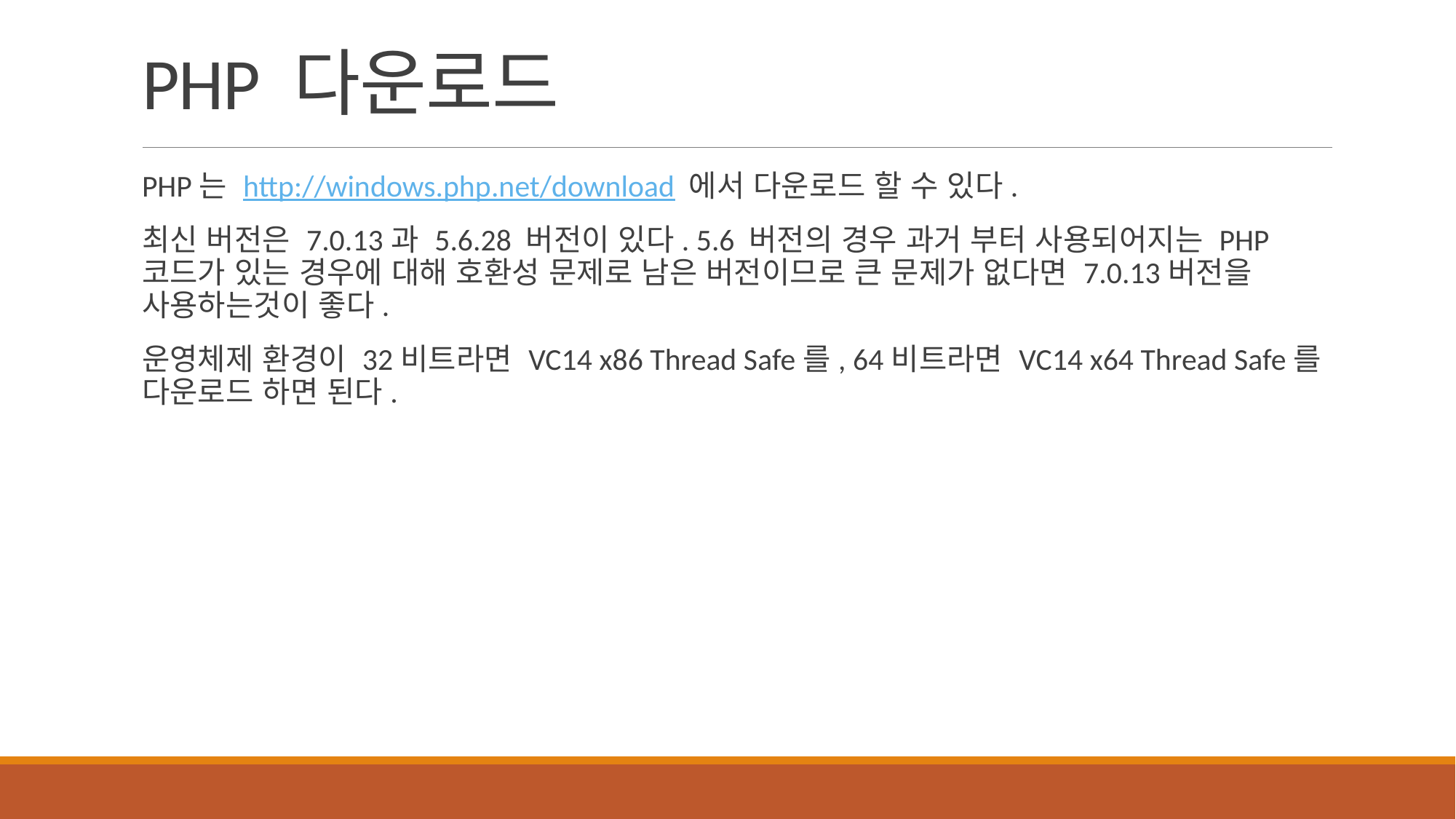

# PHP 다운로드
PHP는 http://windows.php.net/download 에서 다운로드 할 수 있다.
최신 버전은 7.0.13과 5.6.28 버전이 있다. 5.6 버전의 경우 과거 부터 사용되어지는 PHP 코드가 있는 경우에 대해 호환성 문제로 남은 버전이므로 큰 문제가 없다면 7.0.13버전을 사용하는것이 좋다.
운영체제 환경이 32비트라면 VC14 x86 Thread Safe를, 64비트라면 VC14 x64 Thread Safe를 다운로드 하면 된다.